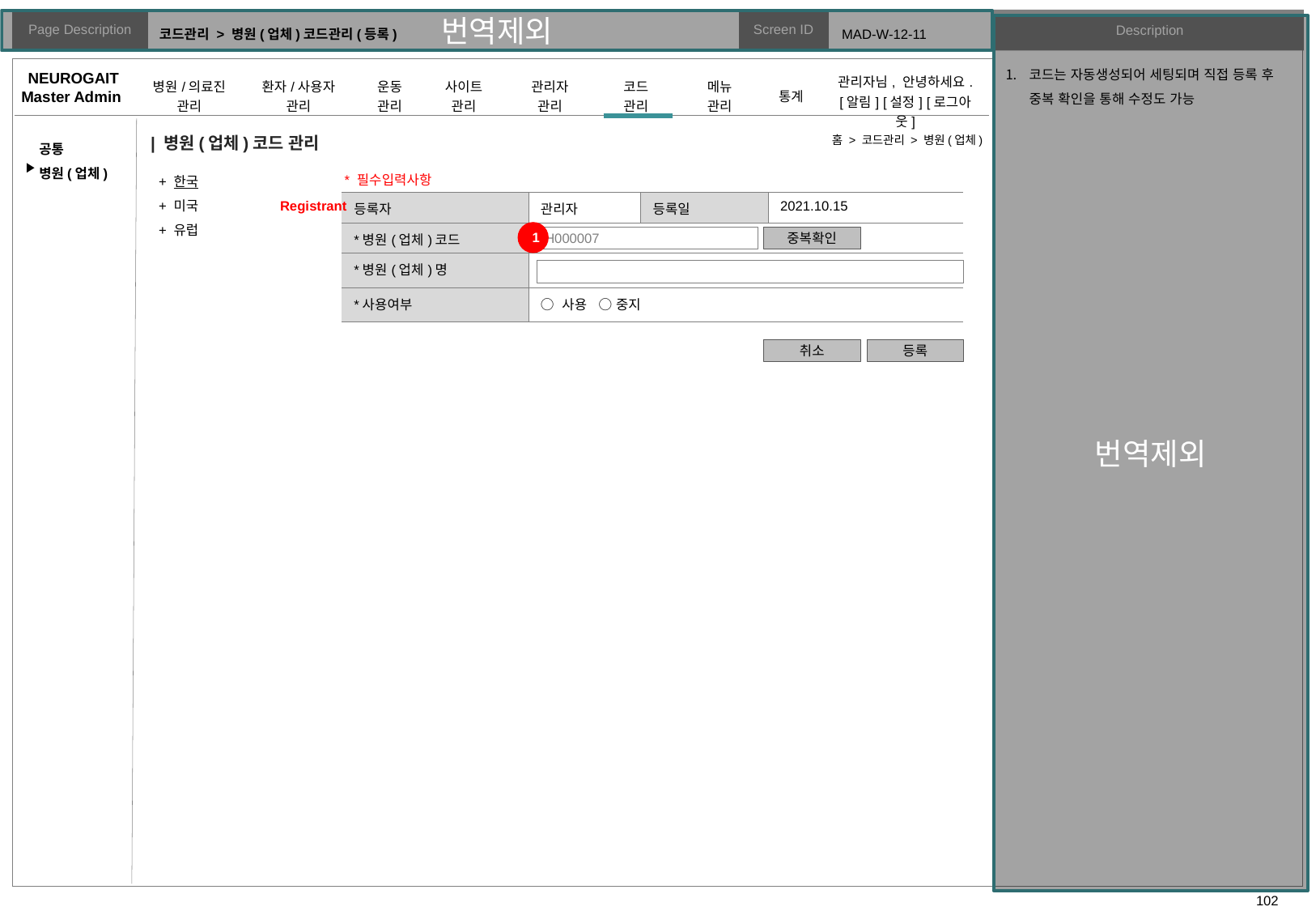

# 코드관리 > 병원(업체)코드관리(등록)
MAD-W-12-11
코드는 자동생성되어 세팅되며 직접 등록 후 중복 확인을 통해 수정도 가능
| 병원(업체)코드 관리
홈 > 코드관리 > 병원(업체)
▶
+ 한국
+ 미국
+ 유럽
* 필수입력사항
| 등록자 | 관리자 | 등록일 | 2021.10.15 |
| --- | --- | --- | --- |
| \*병원(업체)코드 |  |  |  |
| \*병원(업체)명 |  |  |  |
| \*사용여부 | ○ 사용 ○ 중지 |  |  |
Registrant
1
H000007
중복확인

취소
등록